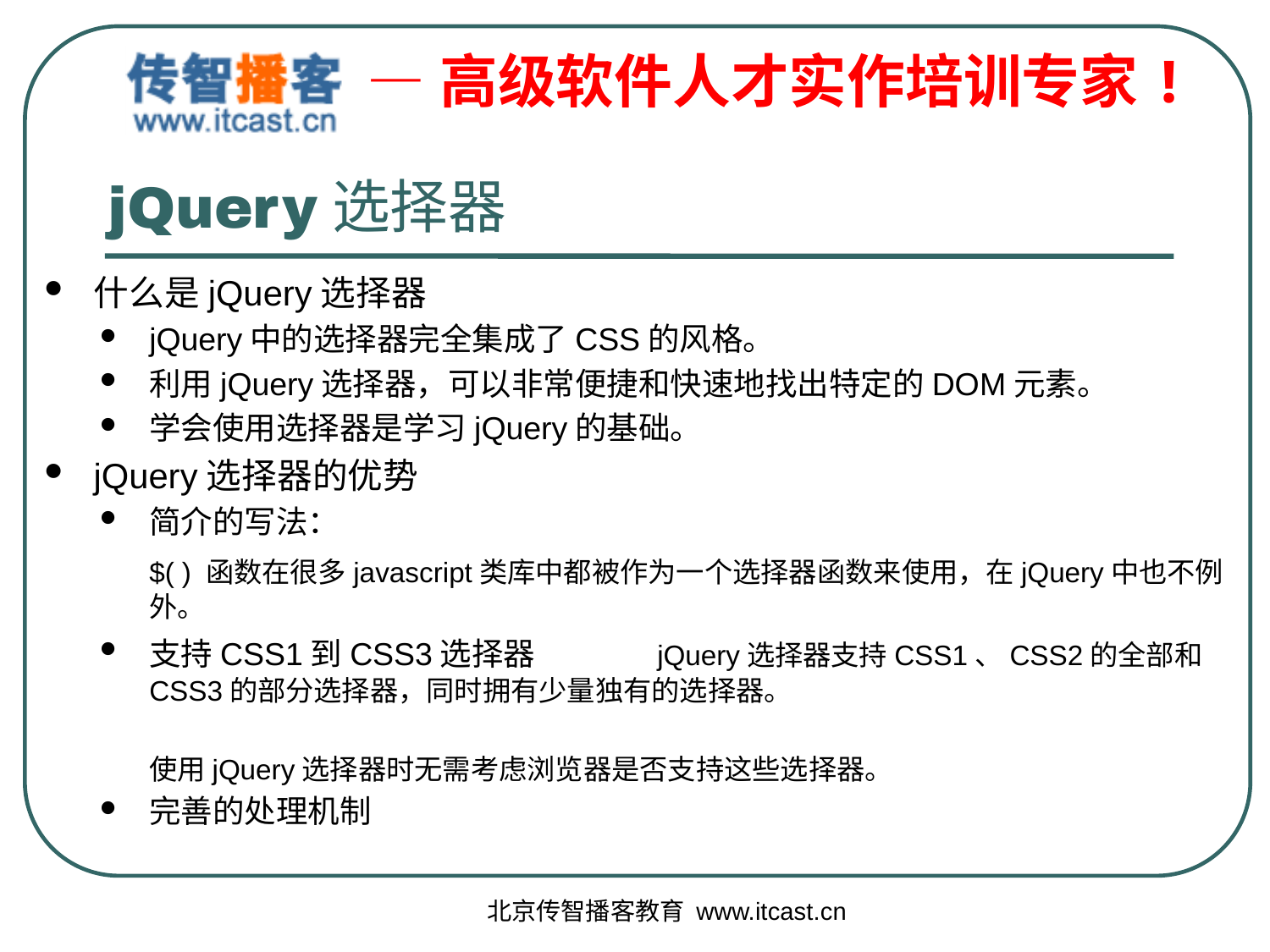

jQuery选择器
什么是jQuery选择器
jQuery中的选择器完全集成了CSS的风格。
利用jQuery选择器，可以非常便捷和快速地找出特定的DOM元素。
学会使用选择器是学习jQuery的基础。
jQuery选择器的优势
简介的写法：
	$( ) 函数在很多javascript类库中都被作为一个选择器函数来使用，在jQuery中也不例外。
支持CSS1到CSS3选择器  	jQuery选择器支持CSS1、CSS2的全部和CSS3的部分选择器，同时拥有少量独有的选择器。

	使用jQuery选择器时无需考虑浏览器是否支持这些选择器。
完善的处理机制
北京传智播客教育 www.itcast.cn